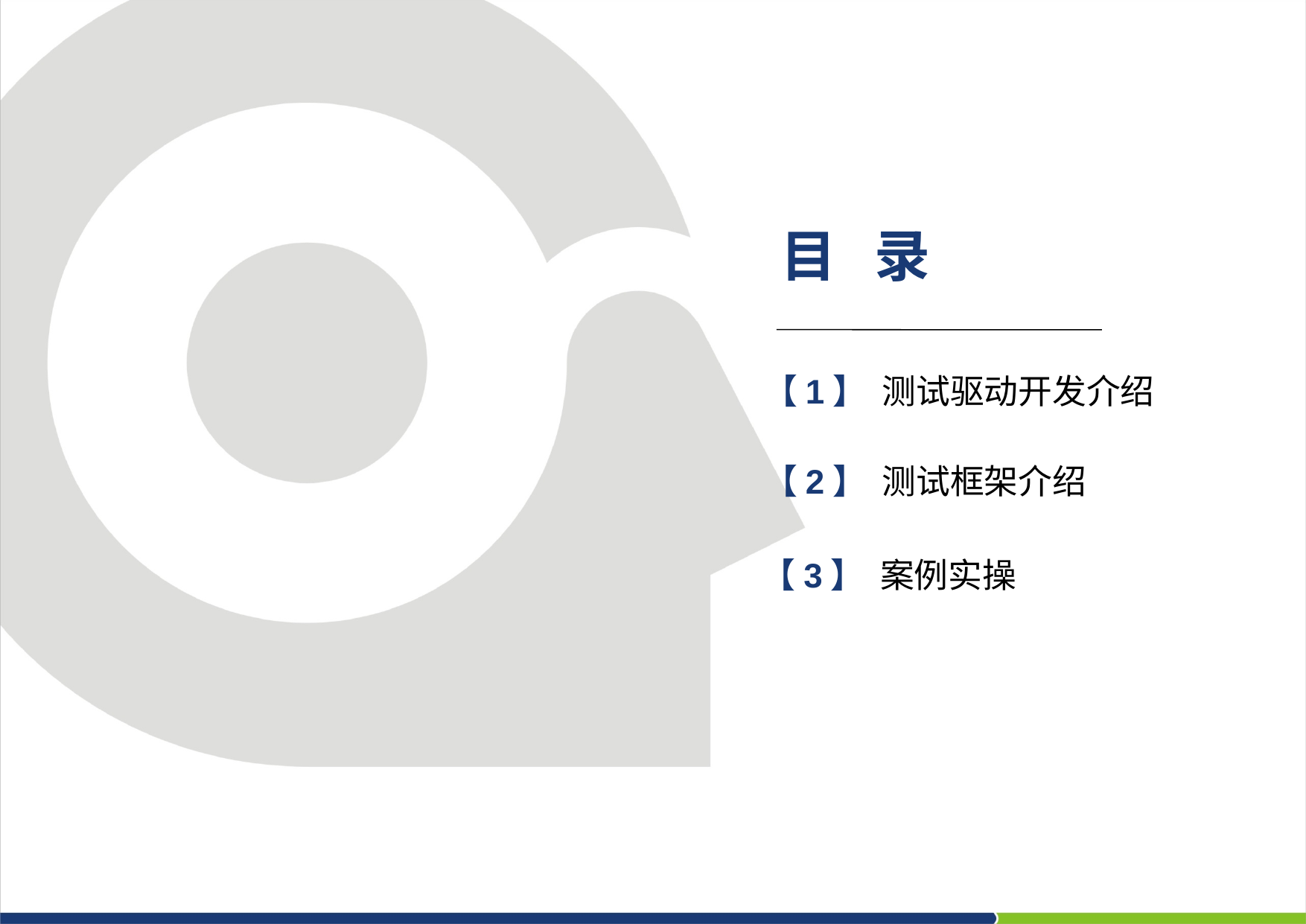

目   录

【1】  测试驱动开发介绍
【2】  测试框架介绍
【3】  案例实操